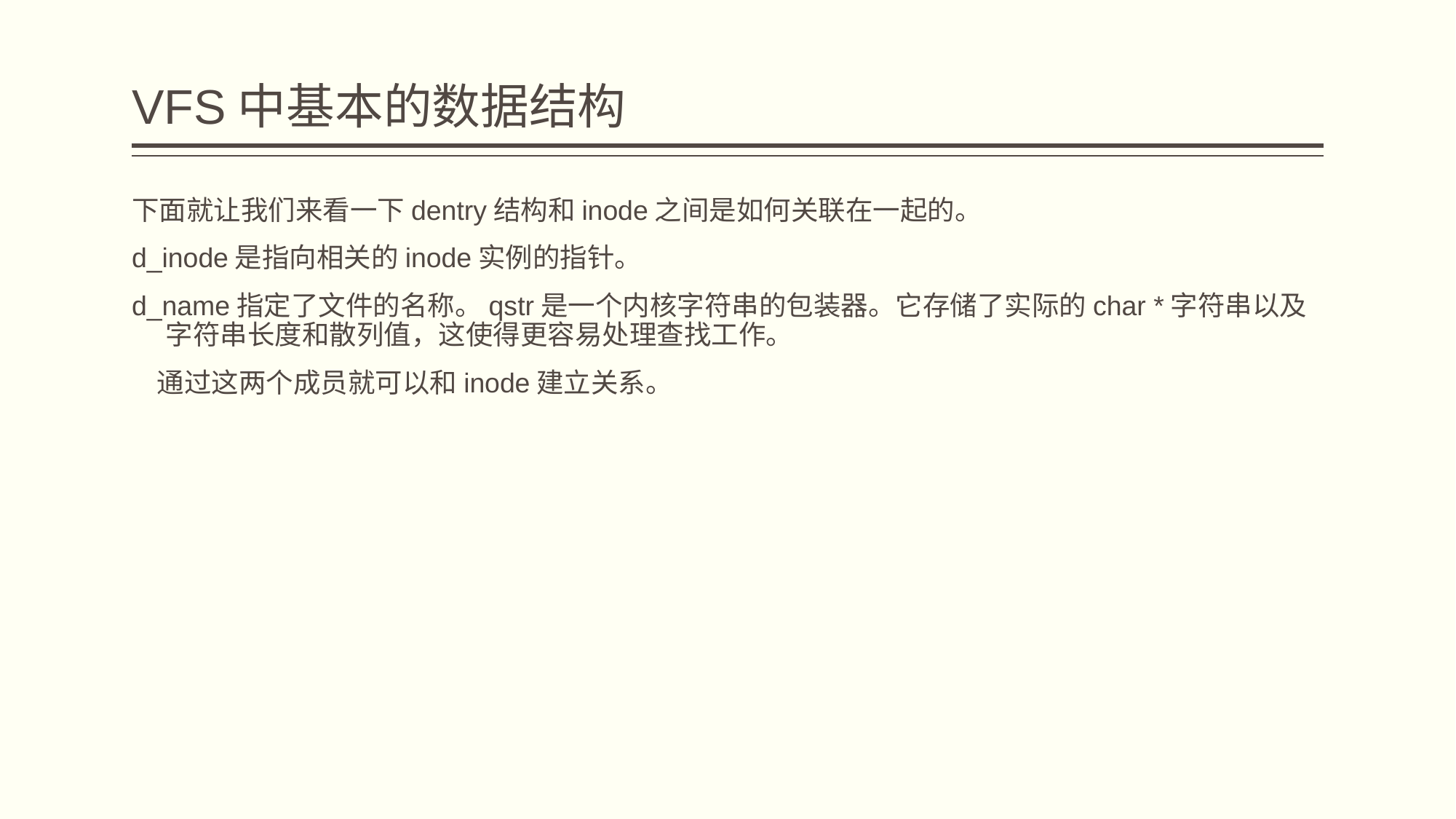

# VFS中基本的数据结构
下面就让我们来看一下dentry结构和inode之间是如何关联在一起的。
d_inode是指向相关的inode实例的指针。
d_name指定了文件的名称。qstr是一个内核字符串的包装器。它存储了实际的char *字符串以及字符串长度和散列值，这使得更容易处理查找工作。
   通过这两个成员就可以和inode建立关系。